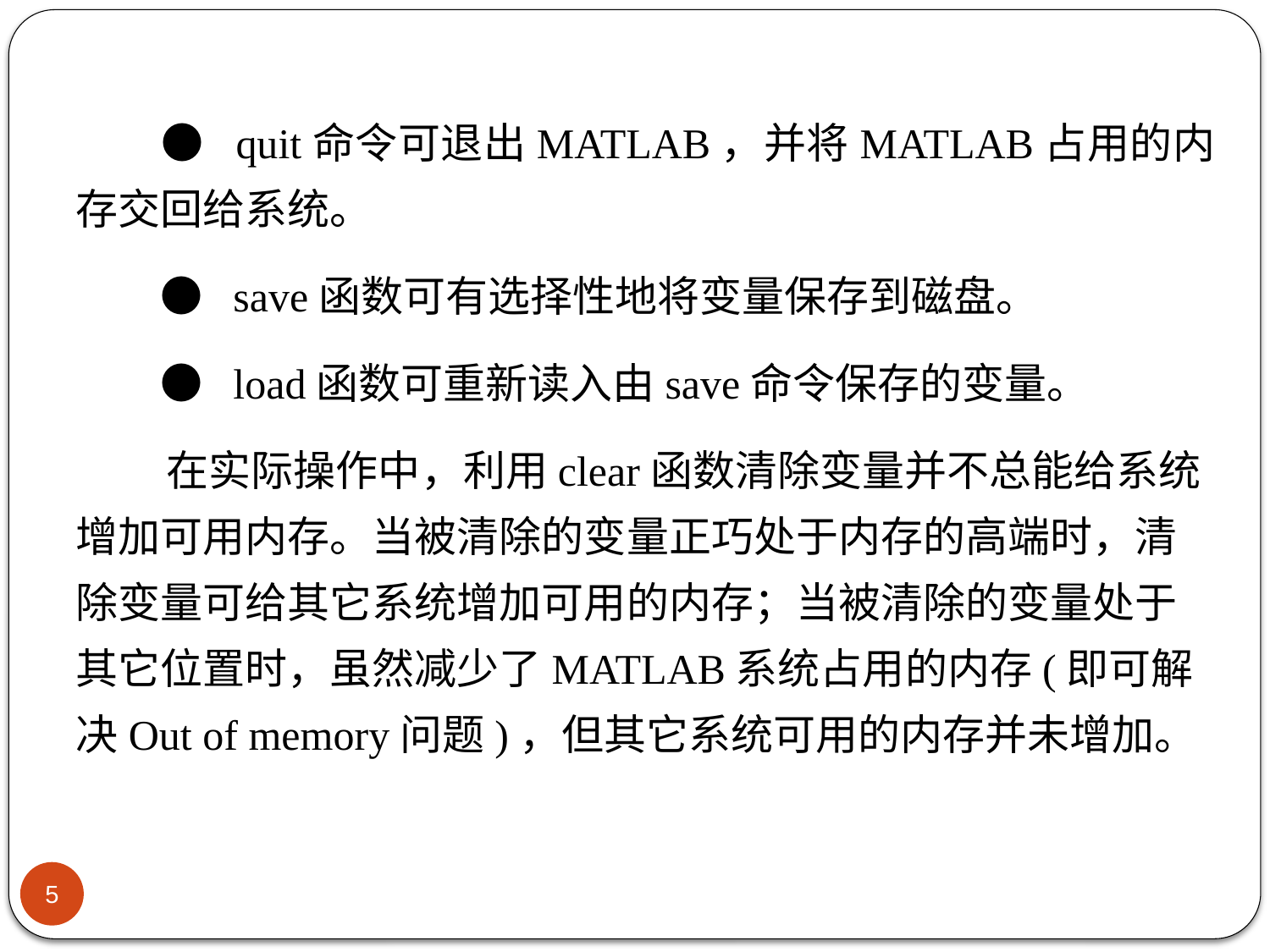

●  quit命令可退出MATLAB，并将MATLAB占用的内存交回给系统。
　　●  save函数可有选择性地将变量保存到磁盘。
　　●  load函数可重新读入由save命令保存的变量。
    　在实际操作中，利用clear函数清除变量并不总能给系统增加可用内存。当被清除的变量正巧处于内存的高端时，清除变量可给其它系统增加可用的内存；当被清除的变量处于其它位置时，虽然减少了MATLAB系统占用的内存(即可解决Out of memory问题)，但其它系统可用的内存并未增加。
5